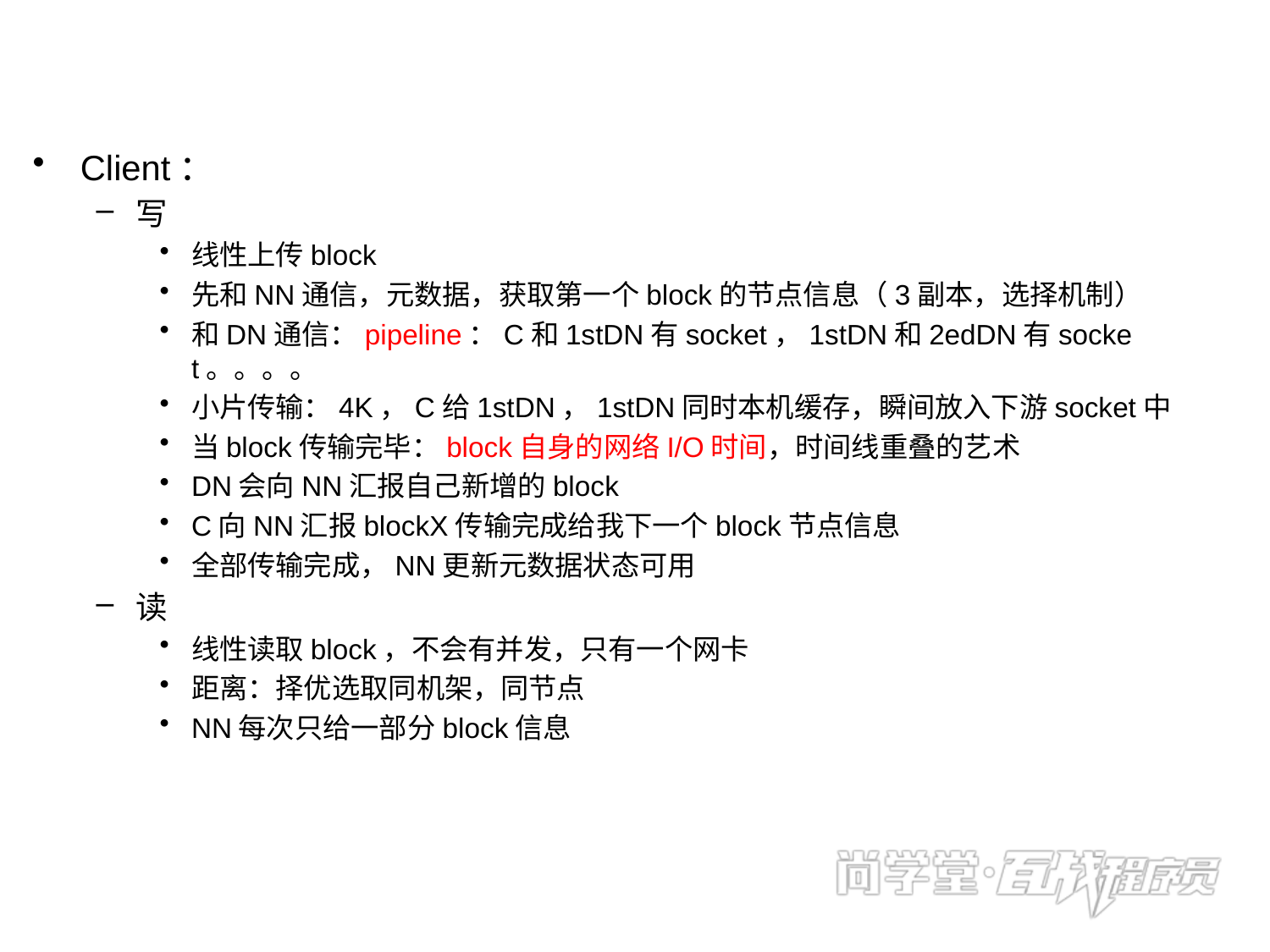

Client：
写
线性上传block
先和NN通信，元数据，获取第一个block的节点信息（3副本，选择机制）
和DN通信：pipeline：C和1stDN有socket，1stDN和2edDN有socket。。。。
小片传输：4K，C给1stDN，1stDN同时本机缓存，瞬间放入下游socket中
当block传输完毕：block自身的网络I/O时间，时间线重叠的艺术
DN会向NN汇报自己新增的block
C向NN汇报blockX传输完成给我下一个block节点信息
全部传输完成，NN更新元数据状态可用
读
线性读取block，不会有并发，只有一个网卡
距离：择优选取同机架，同节点
NN每次只给一部分block信息